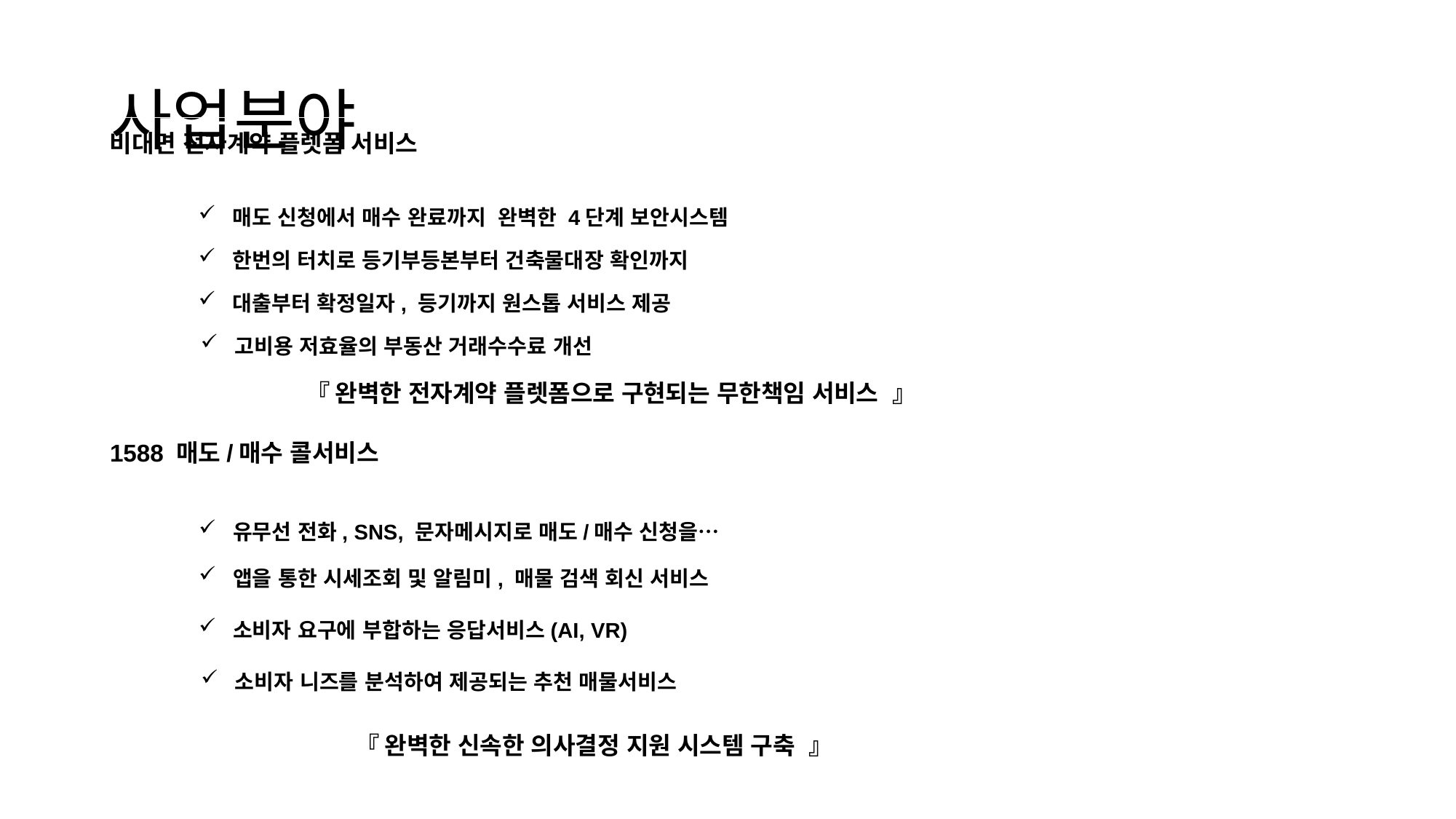

# 사업분야
비대면 전자계약 플렛폼 서비스
매도 신청에서 매수 완료까지  완벽한 4단계 보안시스템
한번의 터치로 등기부등본부터 건축물대장 확인까지
대출부터 확정일자, 등기까지 원스톱 서비스 제공
고비용 저효율의 부동산 거래수수료 개선
『 완벽한 전자계약 플렛폼으로 구현되는 무한책임 서비스  』
1588 매도/매수 콜서비스
유무선 전화, SNS, 문자메시지로 매도/매수 신청을…
앱을 통한 시세조회 및 알림미, 매물 검색 회신 서비스
소비자 요구에 부합하는 응답서비스(AI, VR)
소비자 니즈를 분석하여 제공되는 추천 매물서비스
『 완벽한 신속한 의사결정 지원 시스템 구축  』